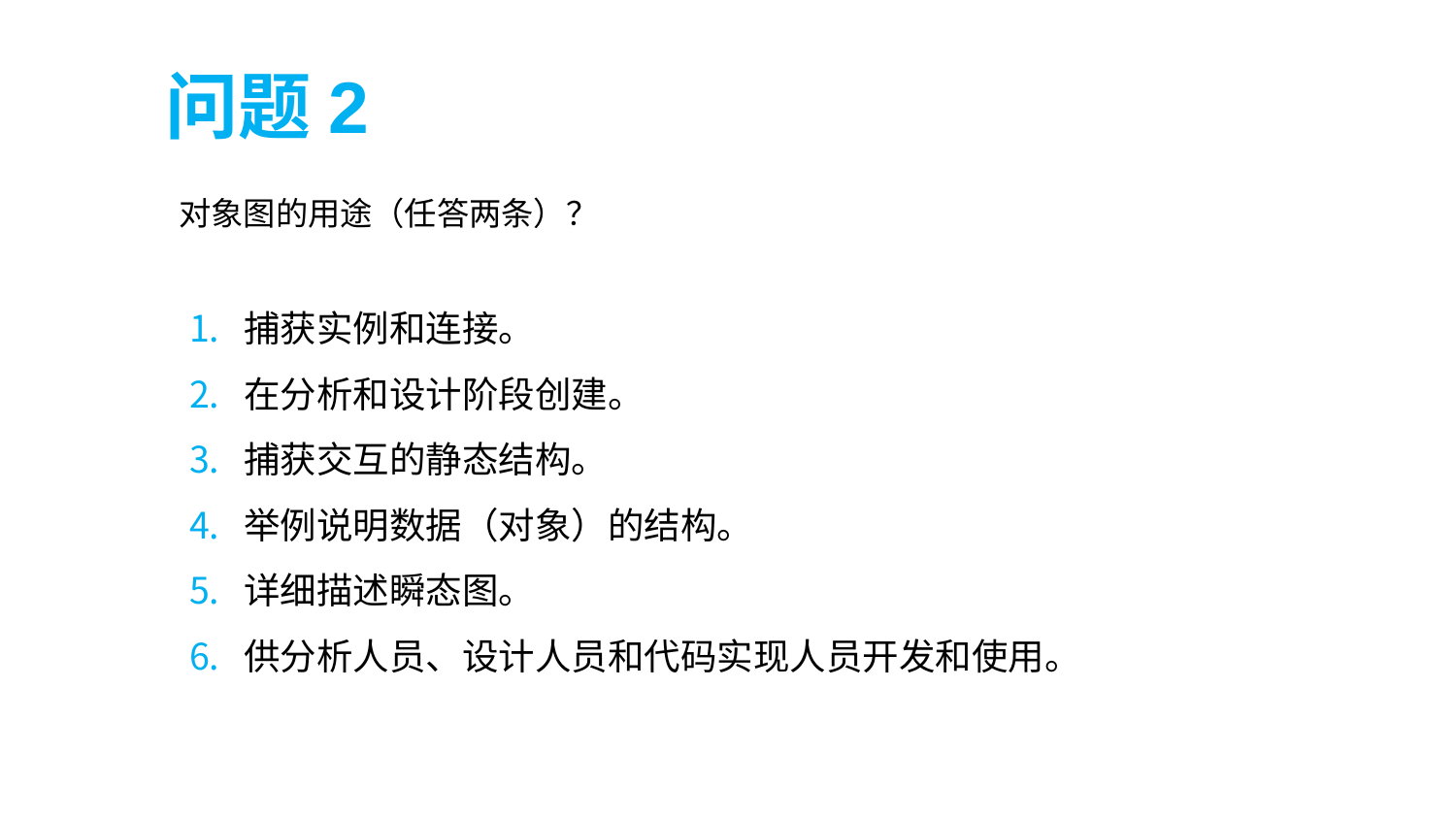

问题2
对象图的用途（任答两条）？
捕获实例和连接。
在分析和设计阶段创建。
捕获交互的静态结构。
举例说明数据（对象）的结构。
详细描述瞬态图。
供分析人员、设计人员和代码实现人员开发和使用。